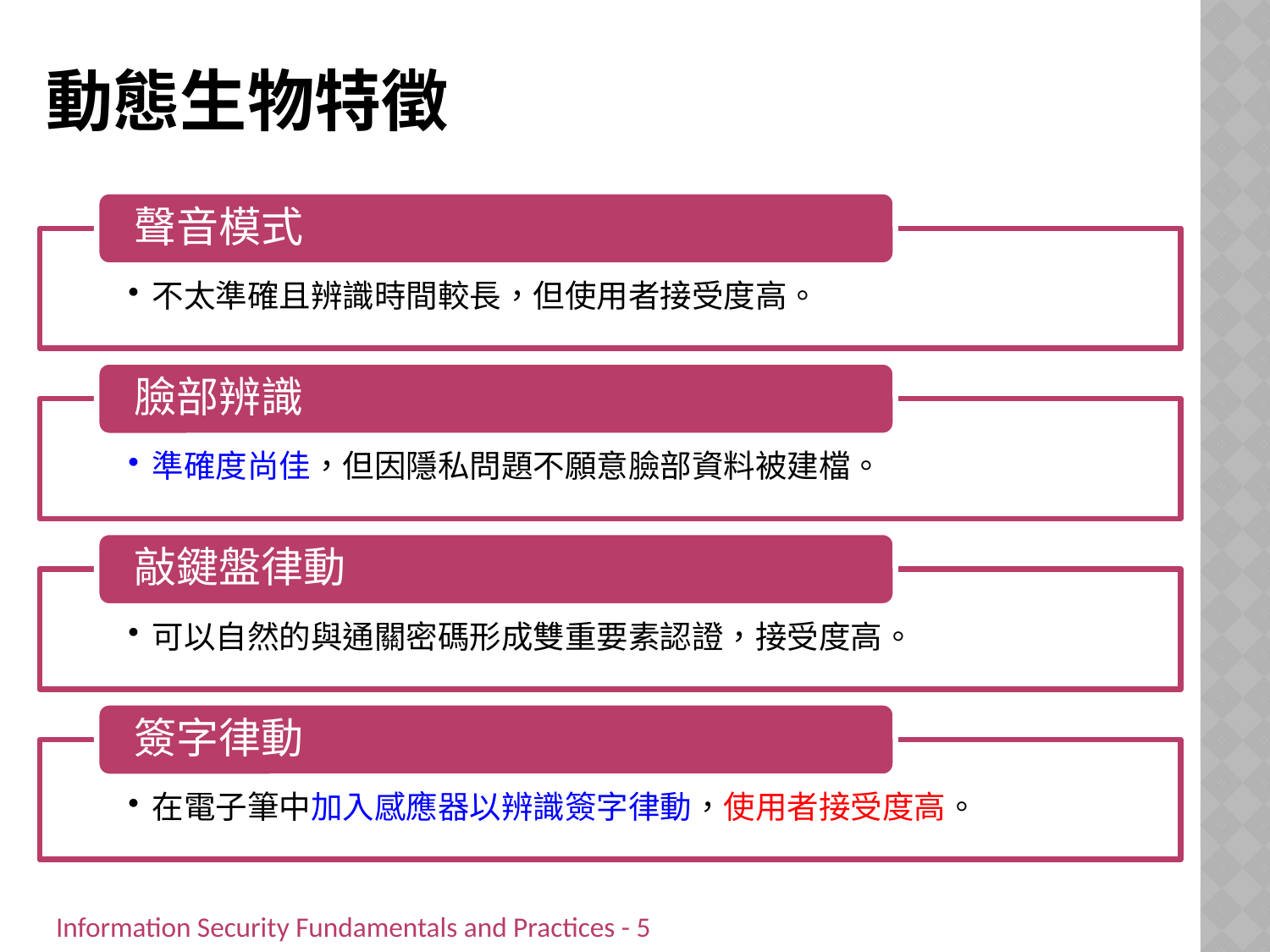

# 動態生物特徵
不太準確且辨識時間較長，但使用者接受度高。
聲音模式
準確度尚佳，但因隱私問題不願意臉部資料被建檔。
臉部辨識
可以自然的與通關密碼形成雙重要素認證，接受度高。
敲鍵盤律動
在電子筆中加入感應器以辨識簽字律動，使用者接受度高。
簽字律動